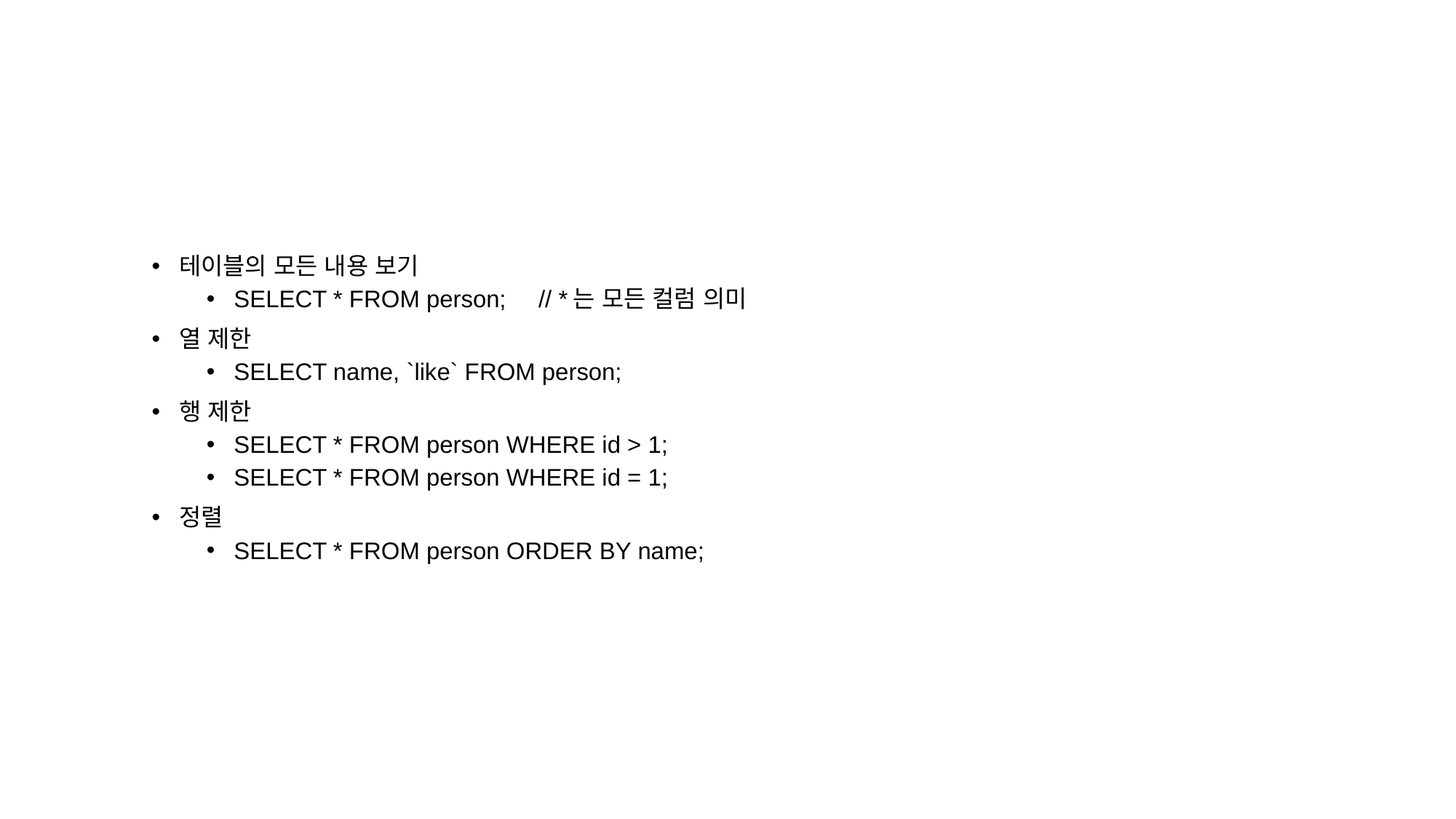

테이블의 모든 내용 보기
SELECT * FROM person;	// *는 모든 컬럼 의미
열 제한
SELECT name, `like` FROM person;
행 제한
SELECT * FROM person WHERE id > 1;
SELECT * FROM person WHERE id = 1;
정렬
SELECT * FROM person ORDER BY name;